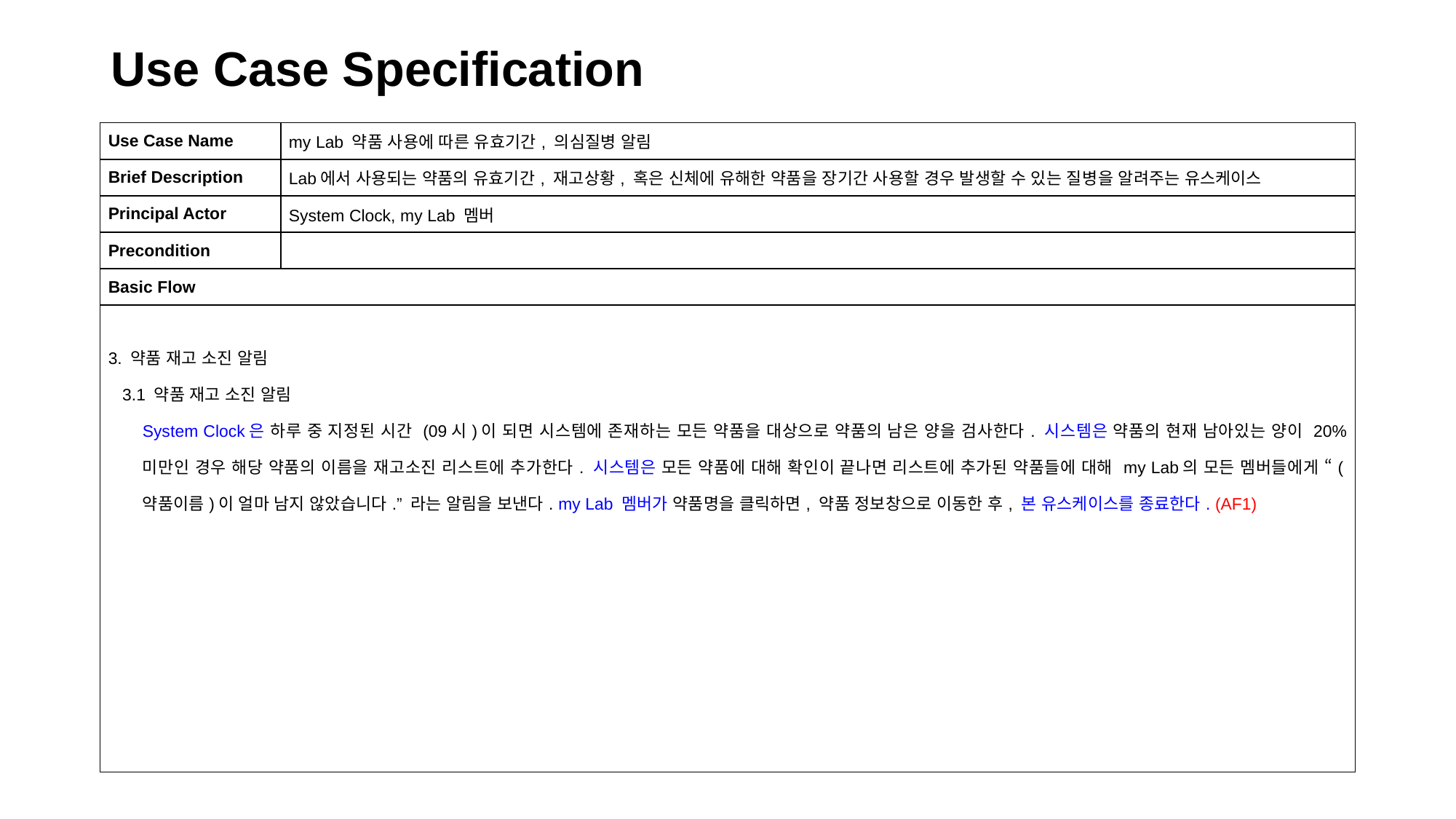

# Use Case Specification
| Use Case Name | my Lab 약품 사용에 따른 유효기간, 의심질병 알림 |
| --- | --- |
| Brief Description | Lab에서 사용되는 약품의 유효기간, 재고상황, 혹은 신체에 유해한 약품을 장기간 사용할 경우 발생할 수 있는 질병을 알려주는 유스케이스 |
| Principal Actor | System Clock, my Lab 멤버 |
| Precondition |  |
| Basic Flow |  |
| 3. 약품 재고 소진 알림 3.1 약품 재고 소진 알림 System Clock은 하루 중 지정된 시간 (09시)이 되면 시스템에 존재하는 모든 약품을 대상으로 약품의 남은 양을 검사한다. 시스템은 약품의 현재 남아있는 양이 20% 미만인 경우 해당 약품의 이름을 재고소진 리스트에 추가한다. 시스템은 모든 약품에 대해 확인이 끝나면 리스트에 추가된 약품들에 대해 my Lab의 모든 멤버들에게 “(약품이름)이 얼마 남지 않았습니다.” 라는 알림을 보낸다. my Lab 멤버가 약품명을 클릭하면, 약품 정보창으로 이동한 후, 본 유스케이스를 종료한다. (AF1) |  |